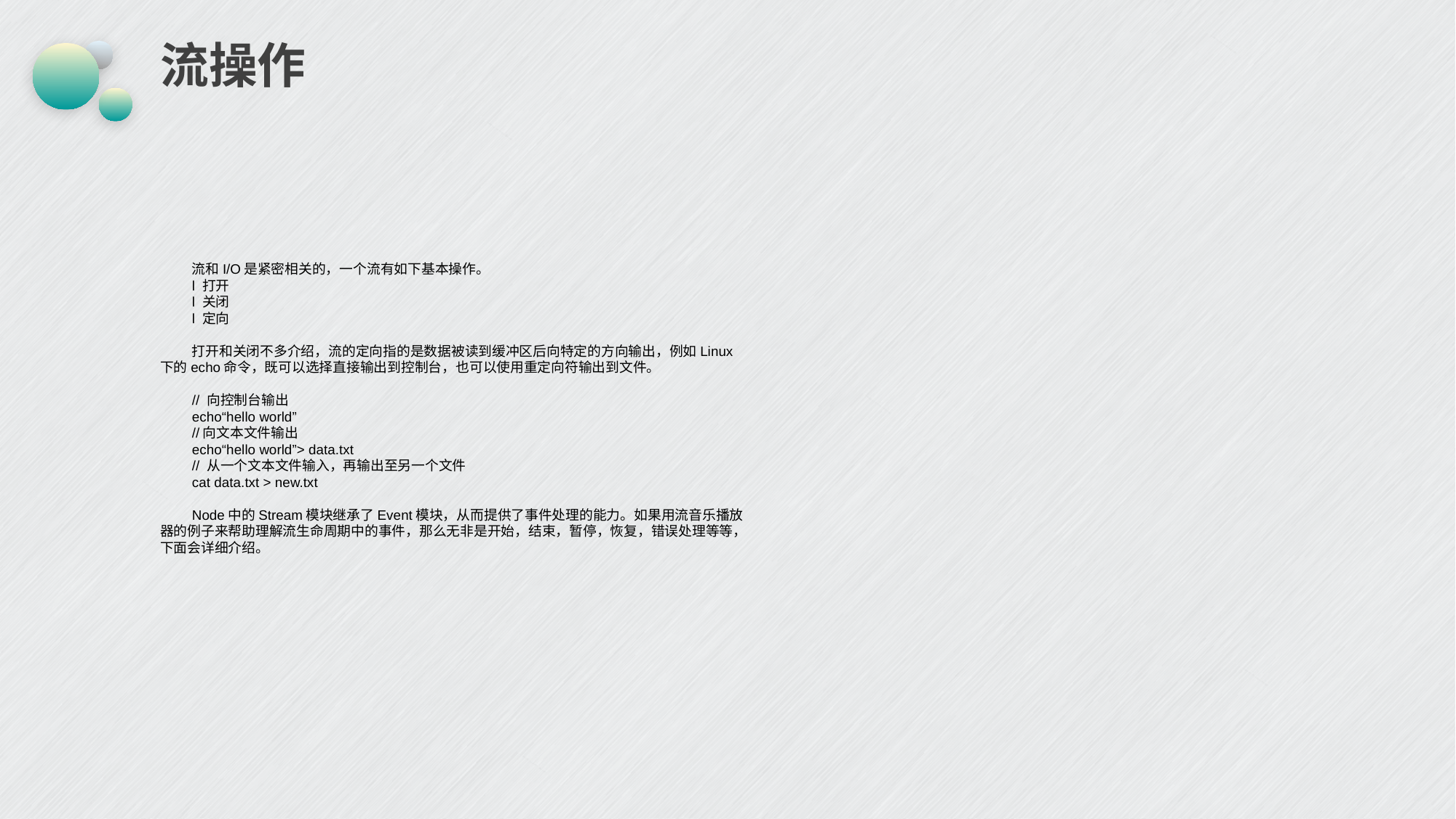

# 流操作

流和I/O是紧密相关的，一个流有如下基本操作。
l 打开
l 关闭
l 定向 打开和关闭不多介绍，流的定向指的是数据被读到缓冲区后向特定的方向输出，例如Linux下的echo命令，既可以选择直接输出到控制台，也可以使用重定向符输出到文件。
// 向控制台输出
echo“hello world”//向文本文件输出
echo“hello world”> data.txt// 从一个文本文件输入，再输出至另一个文件
cat data.txt > new.txt Node中的Stream模块继承了Event模块，从而提供了事件处理的能力。如果用流音乐播放器的例子来帮助理解流生命周期中的事件，那么无非是开始，结束，暂停，恢复，错误处理等等，下面会详细介绍。